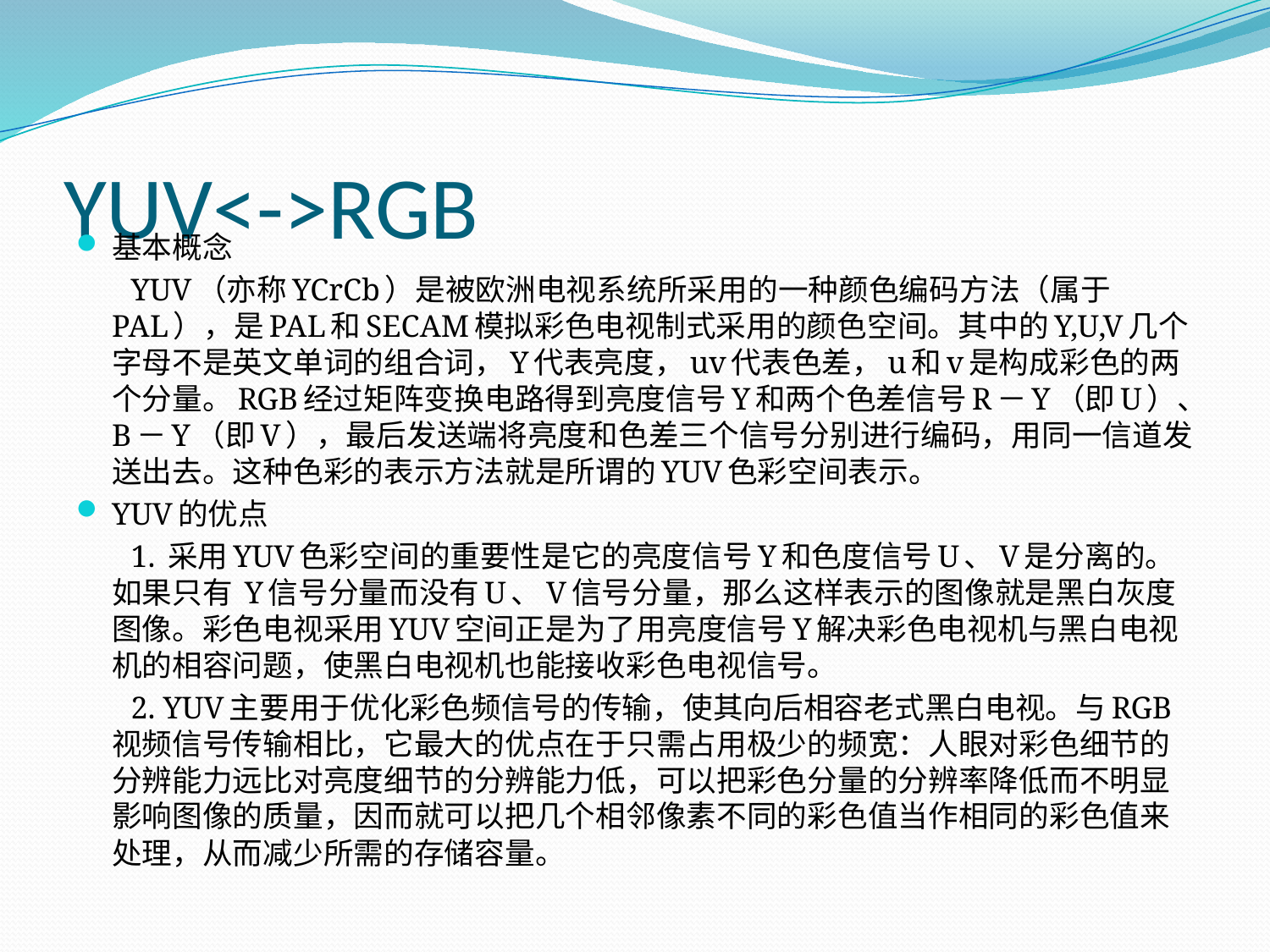

# YUV<->RGB
基本概念
       YUV（亦称YCrCb）是被欧洲电视系统所采用的一种颜色编码方法（属于PAL），是PAL和SECAM模拟彩色电视制式采用的颜色空间。其中的Y,U,V几个字母不是英文单词的组合词，Y代表亮度，uv代表色差，u和v是构成彩色的两个分量。RGB经过矩阵变换电路得到亮度信号Y和两个色差信号R－Y（即U）、B－Y（即V），最后发送端将亮度和色差三个信号分别进行编码，用同一信道发送出去。这种色彩的表示方法就是所谓的YUV色彩空间表示。
YUV的优点
       1. 采用YUV色彩空间的重要性是它的亮度信号Y和色度信号U、V是分离的。如果只有 Y信号分量而没有U、V信号分量，那么这样表示的图像就是黑白灰度图像。彩色电视采用YUV空间正是为了用亮度信号Y解决彩色电视机与黑白电视机的相容问题，使黑白电视机也能接收彩色电视信号。
       2. YUV主要用于优化彩色频信号的传输，使其向后相容老式黑白电视。与RGB视频信号传输相比，它最大的优点在于只需占用极少的频宽：人眼对彩色细节的分辨能力远比对亮度细节的分辨能力低，可以把彩色分量的分辨率降低而不明显影响图像的质量，因而就可以把几个相邻像素不同的彩色值当作相同的彩色值来处理，从而减少所需的存储容量。